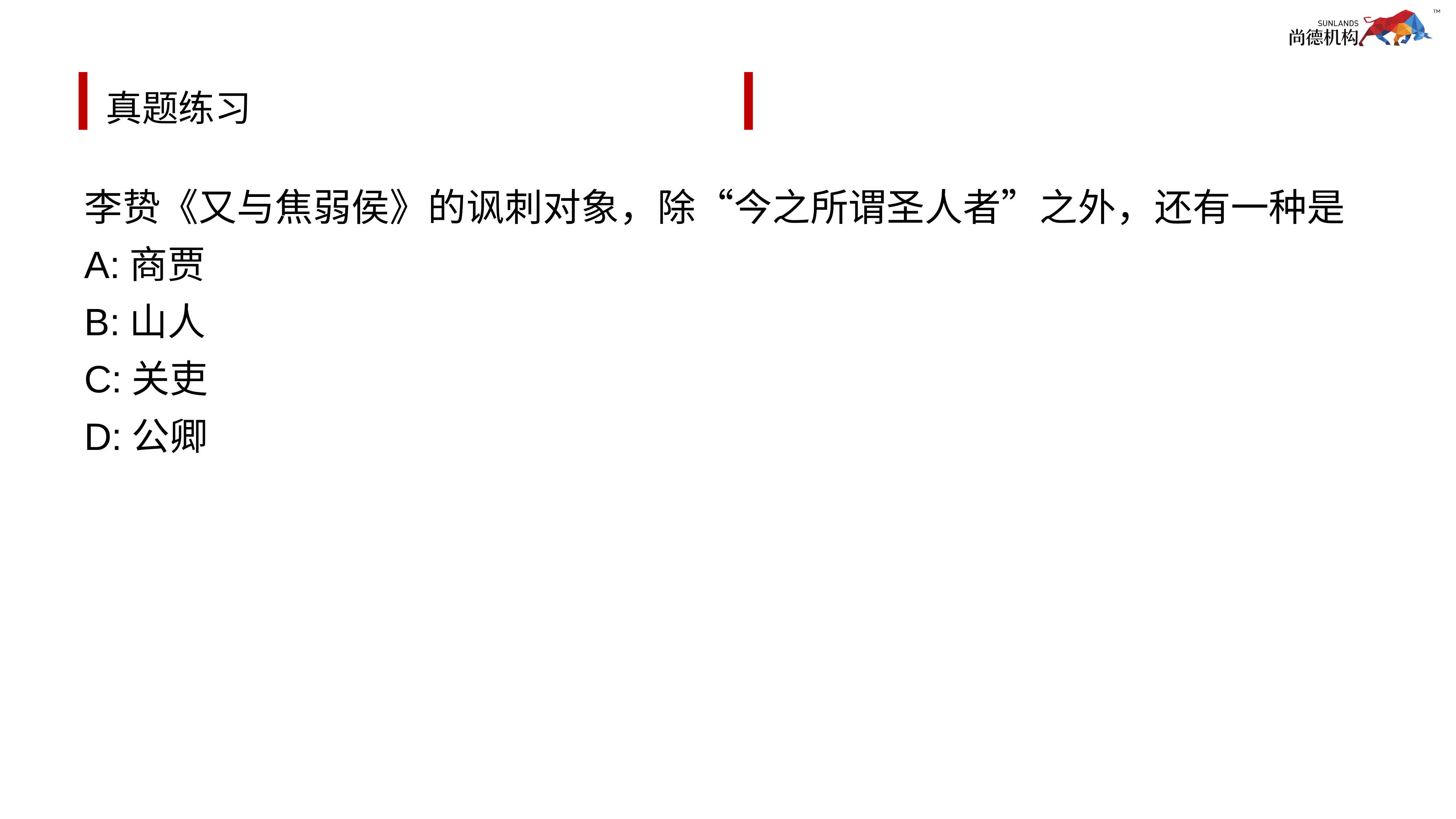

# 真题练习
李贽《又与焦弱侯》的讽刺对象，除“今之所谓圣人者”之外，还有一种是
A:商贾
B:山人
C:关吏
D:公卿